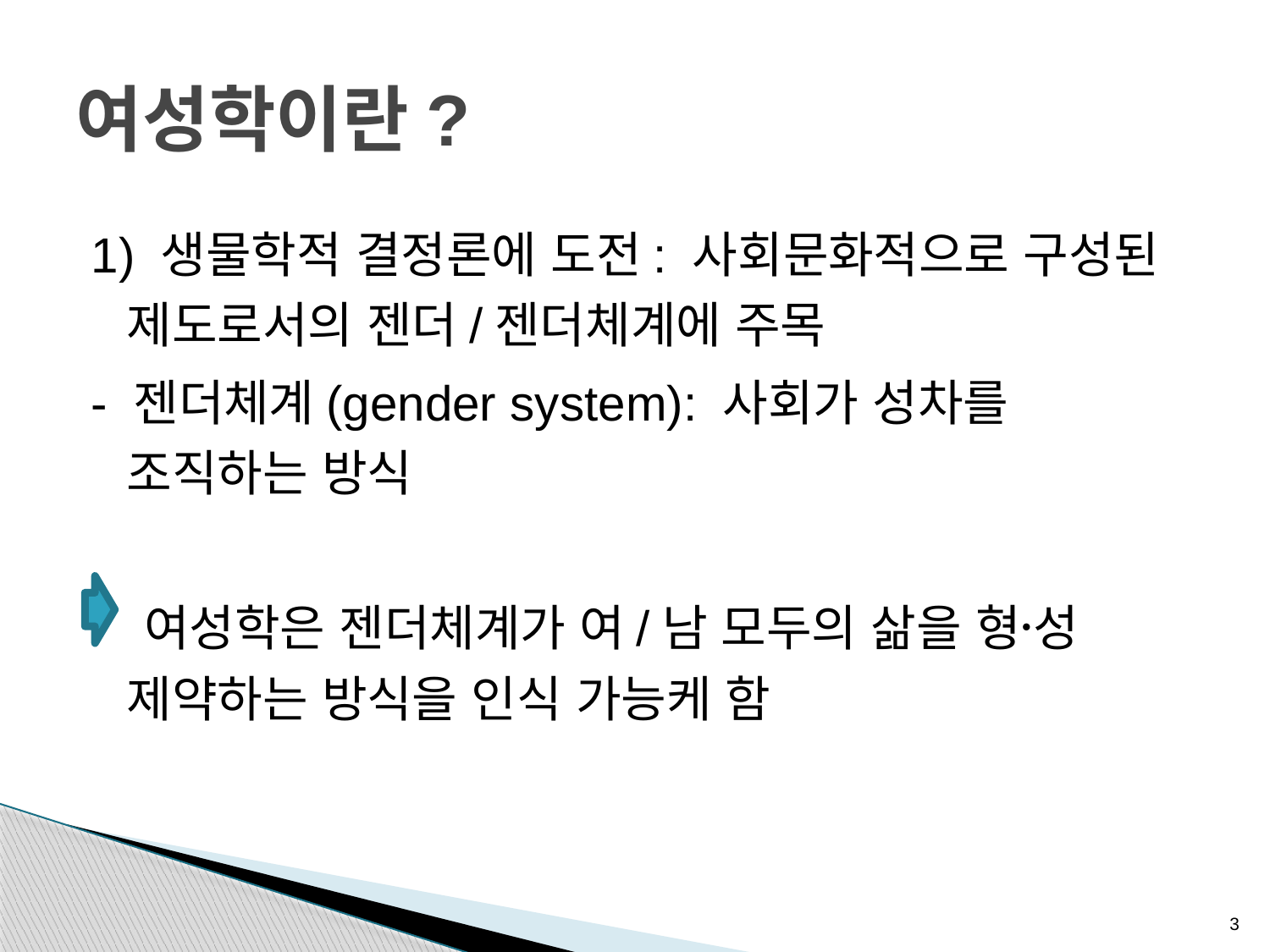

# 여성학이란?
1) 생물학적 결정론에 도전: 사회문화적으로 구성된 제도로서의 젠더/젠더체계에 주목
- 젠더체계(gender system): 사회가 성차를 조직하는 방식

   여성학은 젠더체계가 여/남 모두의 삶을 형성〮제약하는 방식을 인식 가능케 함

3